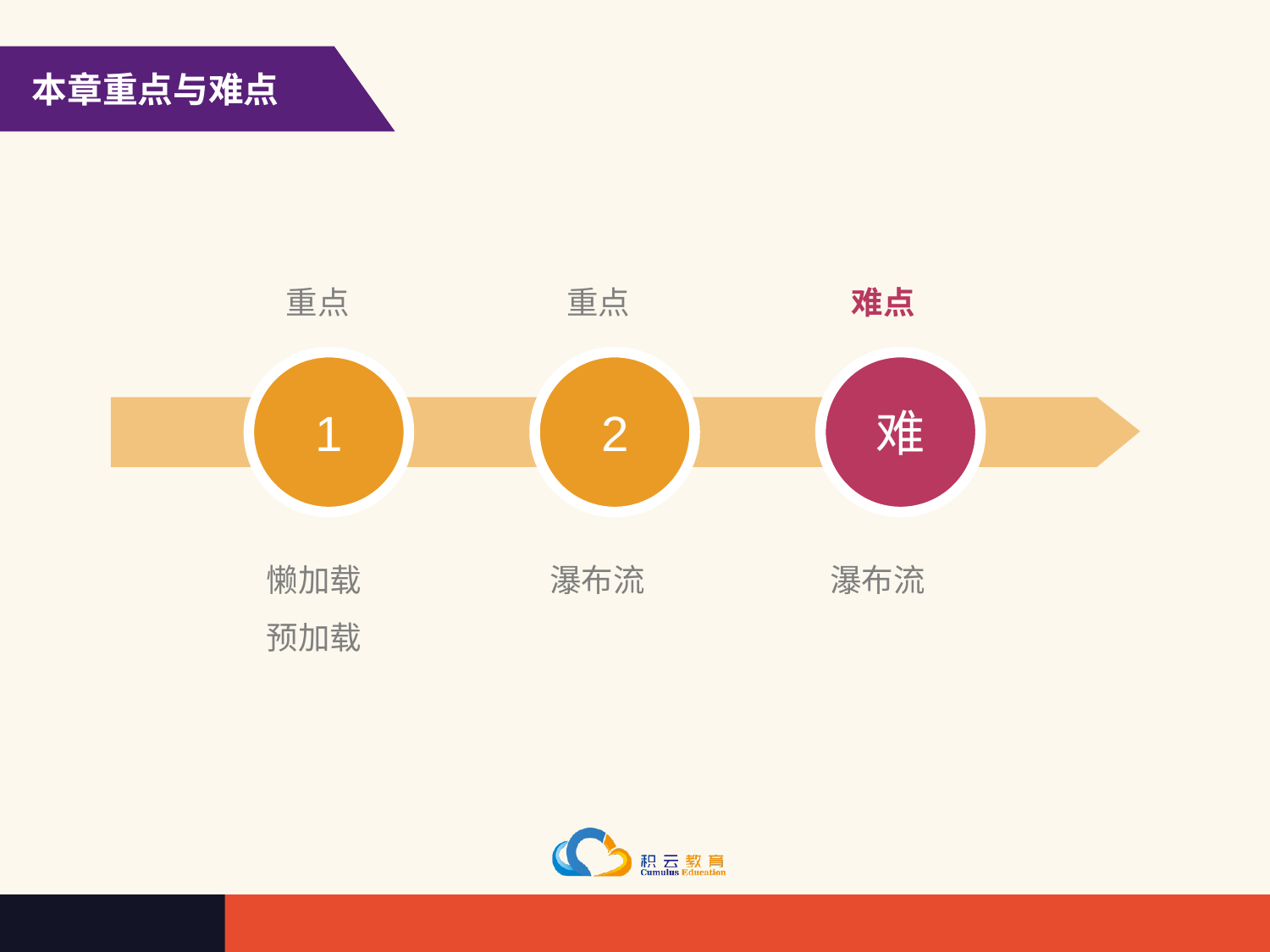

本章重点与难点
重点
重点
难点

1

2

难

瀑布流
懒加载
预加载
瀑布流